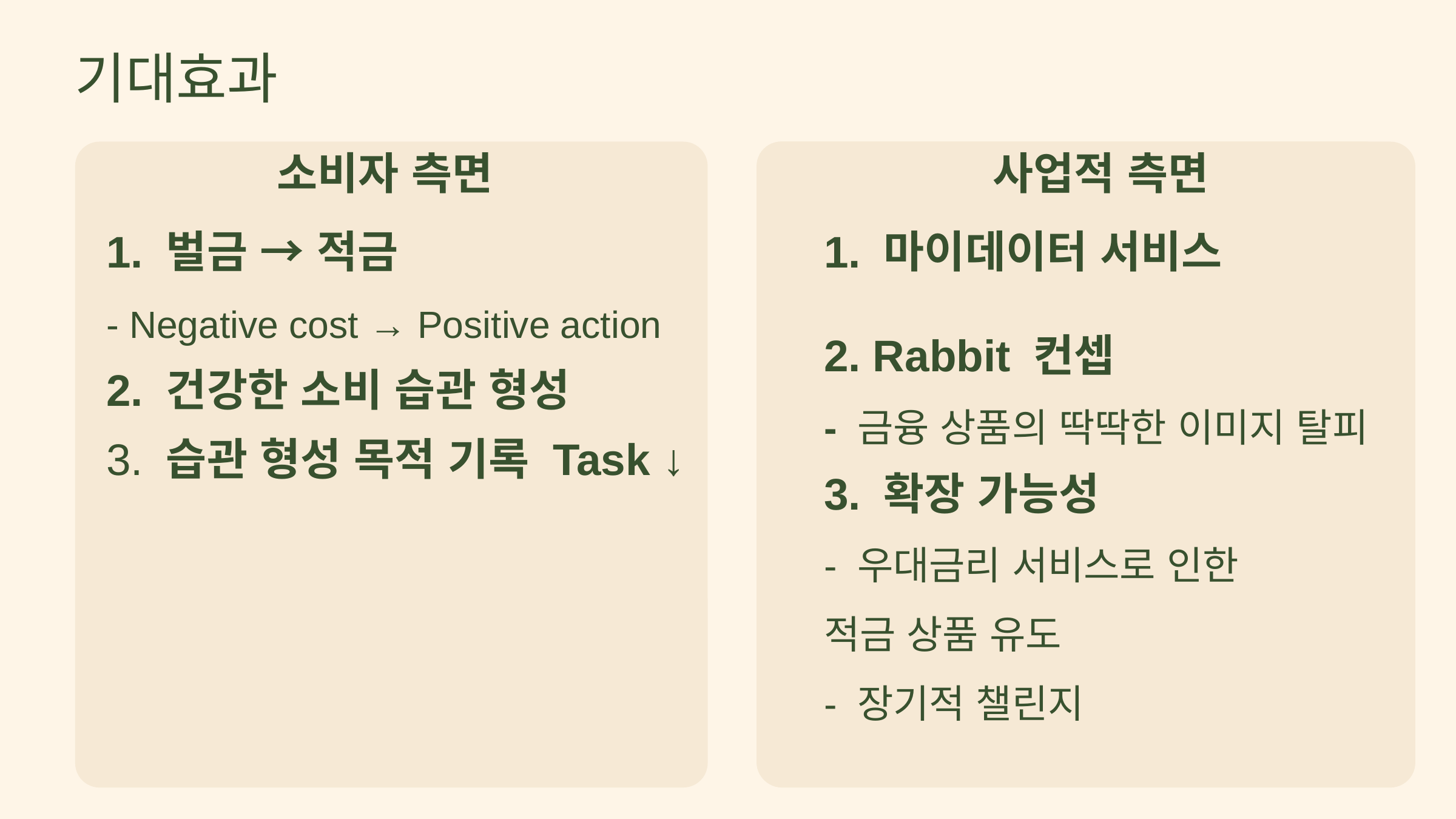

기대효과

소비자 측면
사업적 측면

1. 벌금 → 적금

- Negative cost → Positive action

2. 건강한 소비 습관 형성

3. 습관 형성 목적 기록 Task ↓

1. 마이데이터 서비스

2. Rabbit 컨셉

- 금융 상품의 딱딱한 이미지 탈피

3. 확장 가능성

- 우대금리 서비스로 인한

적금 상품 유도

- 장기적 챌린지